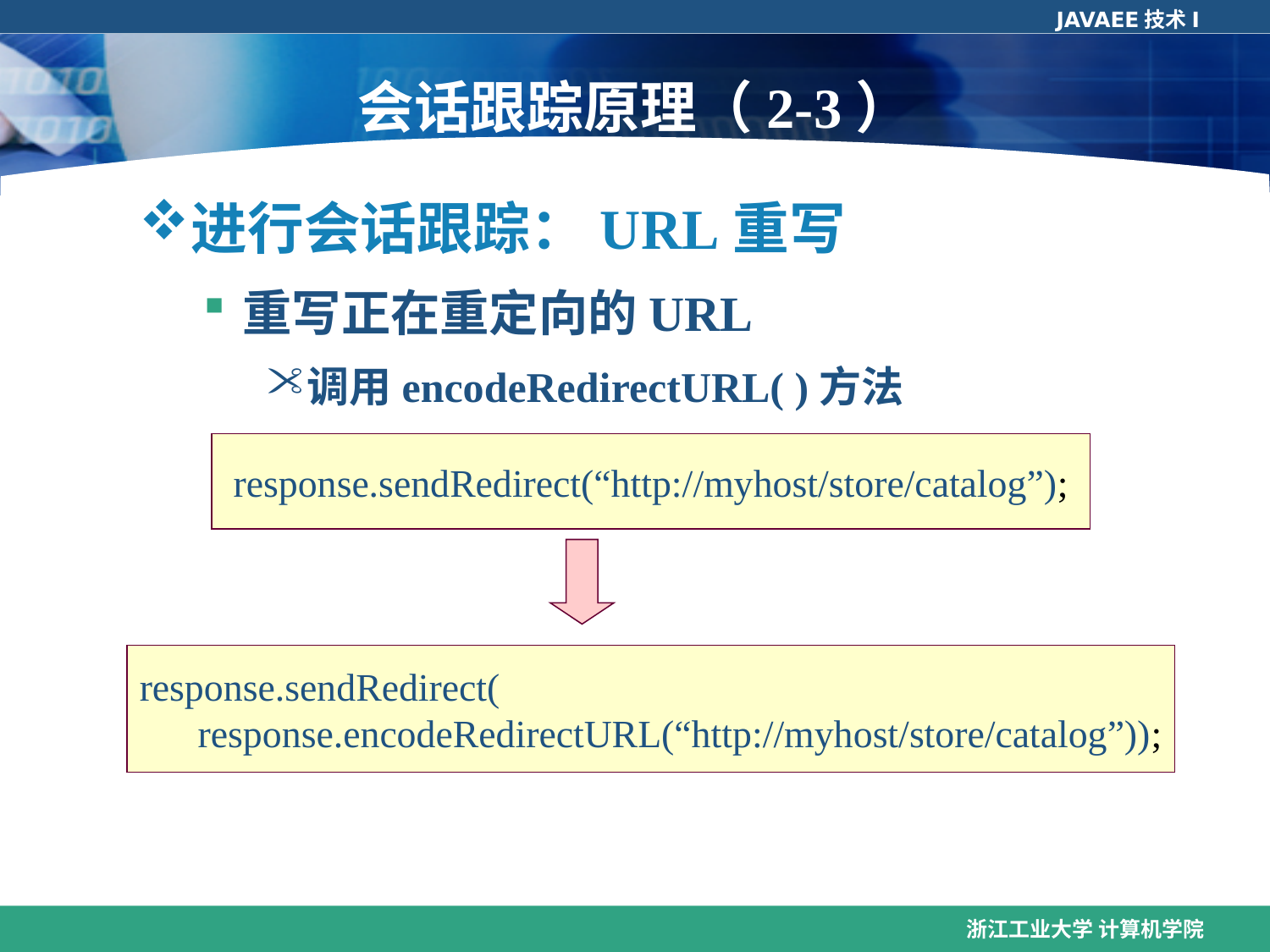

会话跟踪原理（2-3）
进行会话跟踪：URL重写
重写正在重定向的URL
调用encodeRedirectURL( )方法
response.sendRedirect(“http://myhost/store/catalog”);

response.sendRedirect(
      response.encodeRedirectURL(“http://myhost/store/catalog”));